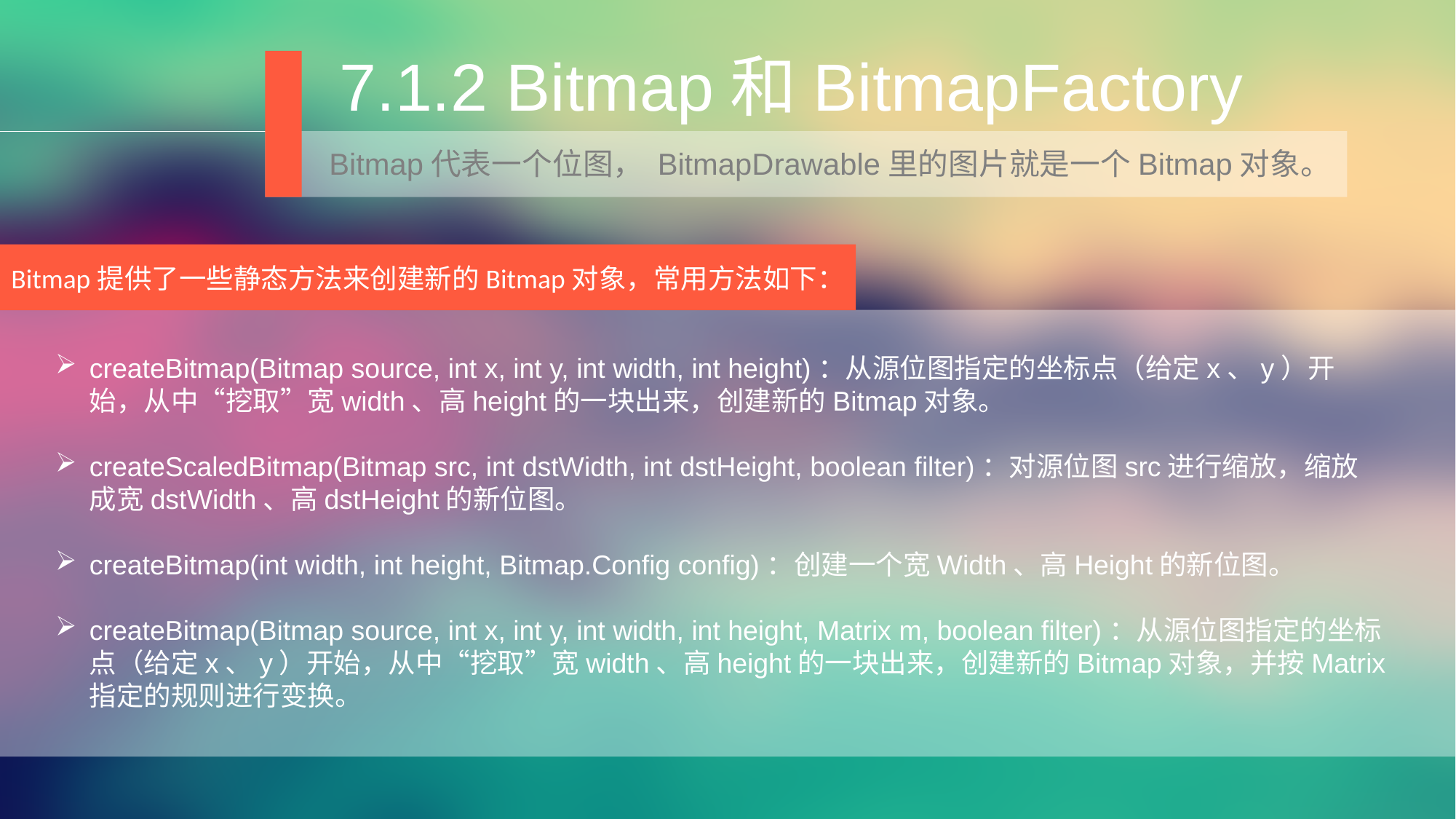

7.1.2 Bitmap和BitmapFactory

Bitmap代表一个位图， BitmapDrawable里的图片就是一个Bitmap对象。
Bitmap提供了一些静态方法来创建新的Bitmap对象，常用方法如下：

createBitmap(Bitmap source, int x, int y, int width, int height)：从源位图指定的坐标点（给定x、y）开始，从中“挖取”宽width、高height的一块出来，创建新的Bitmap对象。

createScaledBitmap(Bitmap src, int dstWidth, int dstHeight, boolean filter)：对源位图src进行缩放，缩放成宽dstWidth、高dstHeight的新位图。

createBitmap(int width, int height, Bitmap.Config config)：创建一个宽Width、高Height的新位图。

createBitmap(Bitmap source, int x, int y, int width, int height, Matrix m, boolean filter)：从源位图指定的坐标点（给定x、y）开始，从中“挖取”宽width、高height的一块出来，创建新的Bitmap对象，并按Matrix指定的规则进行变换。